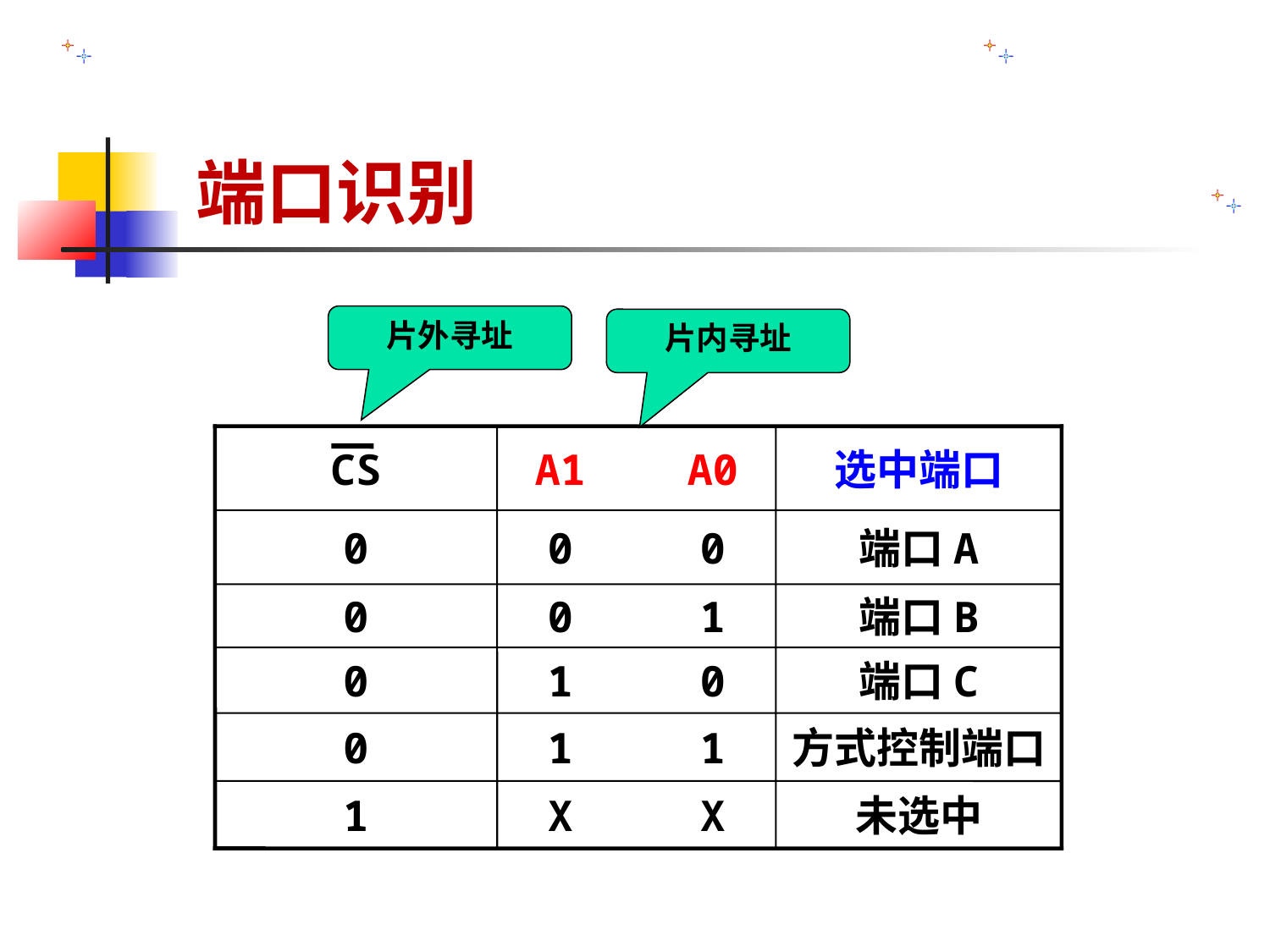

端口识别
片外寻址
片内寻址
CS

A1    A0

选中端口

0

0     0
端口A
0

0     1
端口B
0

1     0
端口C
0

1     1
方式控制端口
1

X     X
未选中